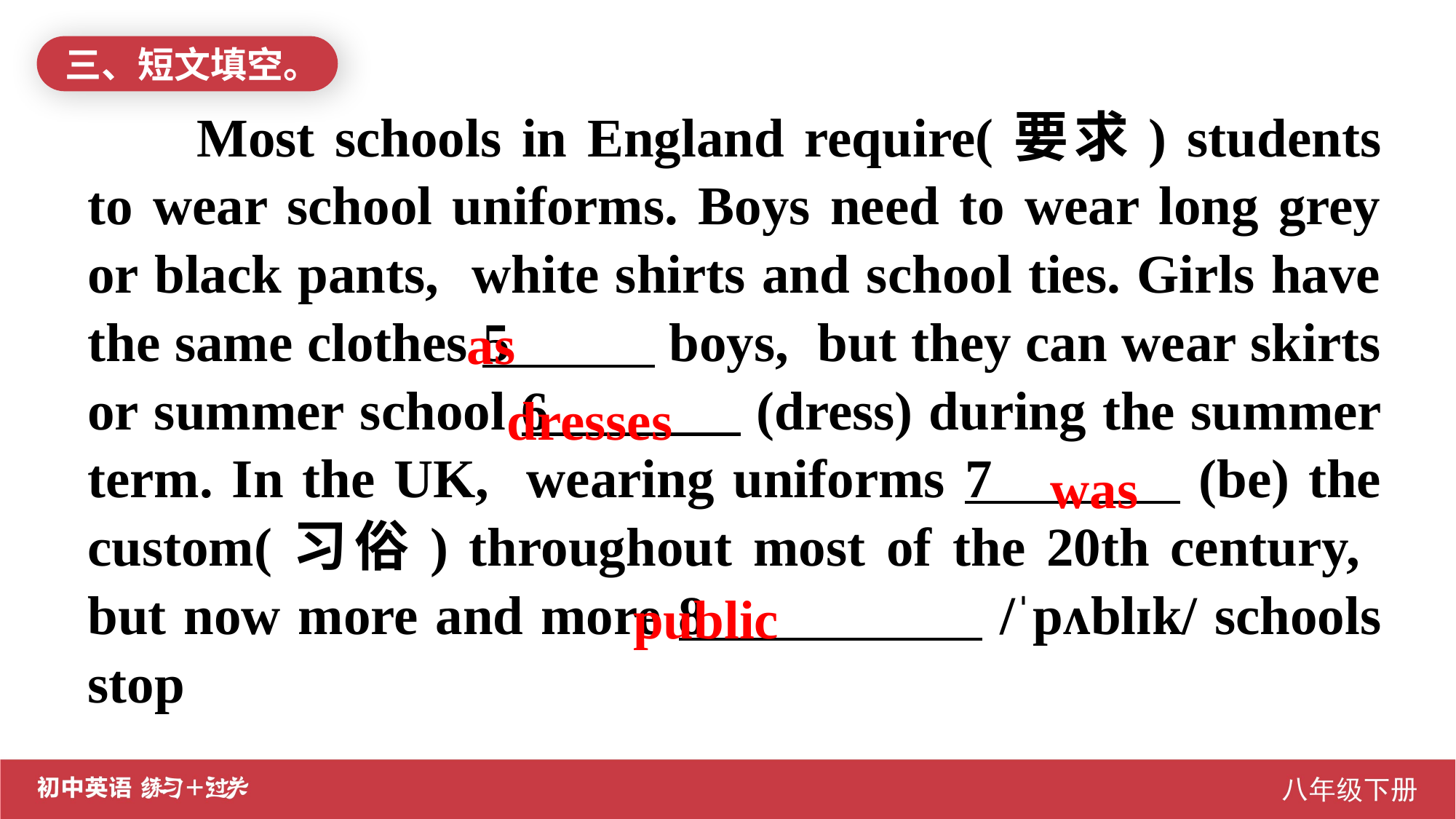

三、短文填空。
Most schools in England require(要求) students to wear school uniforms. Boys need to wear long grey or black pants,  white shirts and school ties. Girls have the same clothes 5           boys,  but they can wear skirts or summer school 6             (dress) during the summer term. In the UK,  wearing uniforms 7           (be) the custom(习俗) throughout most of the 20th century,  but now more and more 8                 /ˈpʌblɪk/ schools stop
as
dresses
was
public